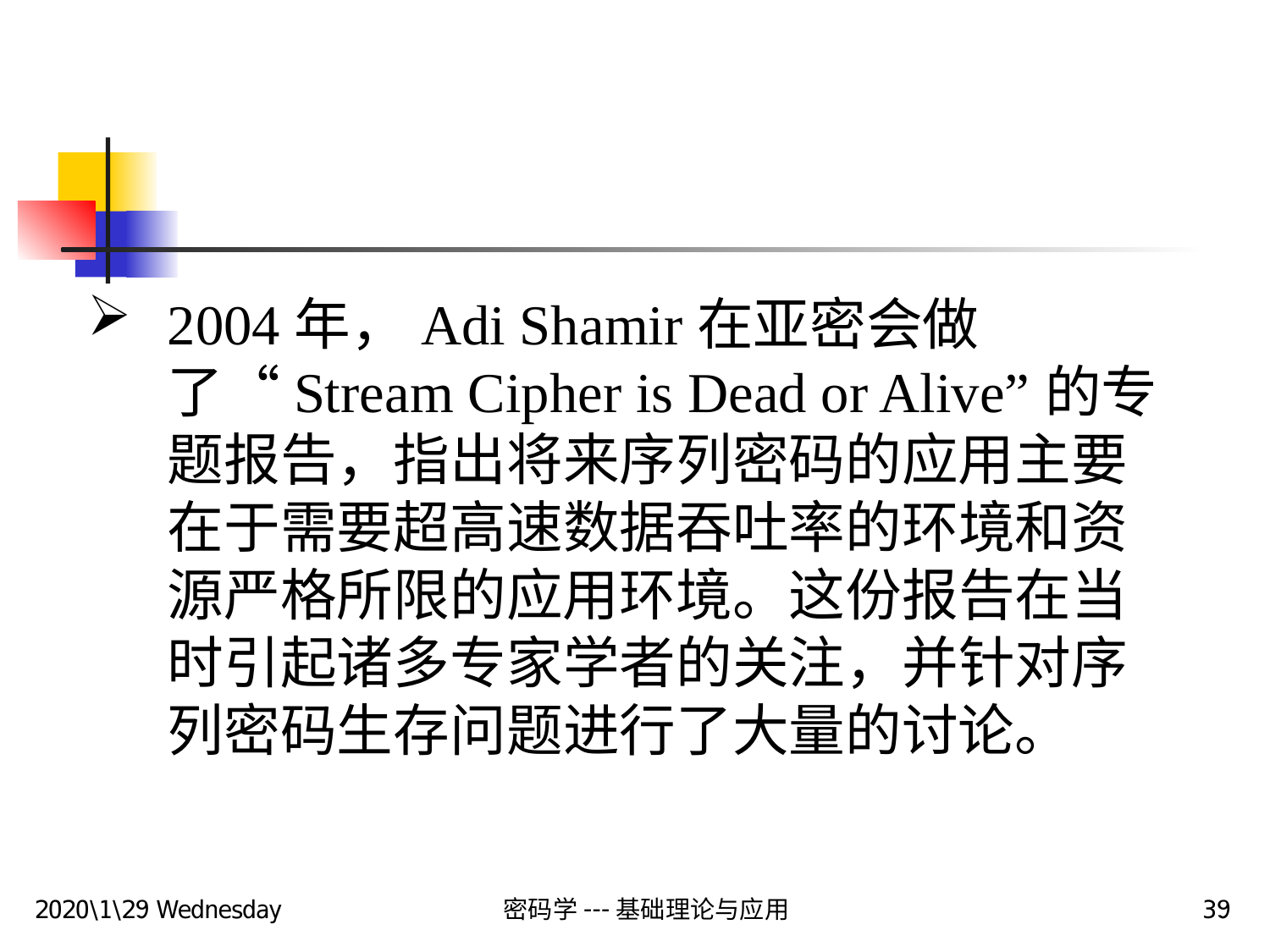

2004年，Adi Shamir在亚密会做了“Stream Cipher is Dead or Alive”的专题报告，指出将来序列密码的应用主要在于需要超高速数据吞吐率的环境和资源严格所限的应用环境。这份报告在当时引起诸多专家学者的关注，并针对序列密码生存问题进行了大量的讨论。

2020\1\29 Wednesday
密码学---基础理论与应用
39